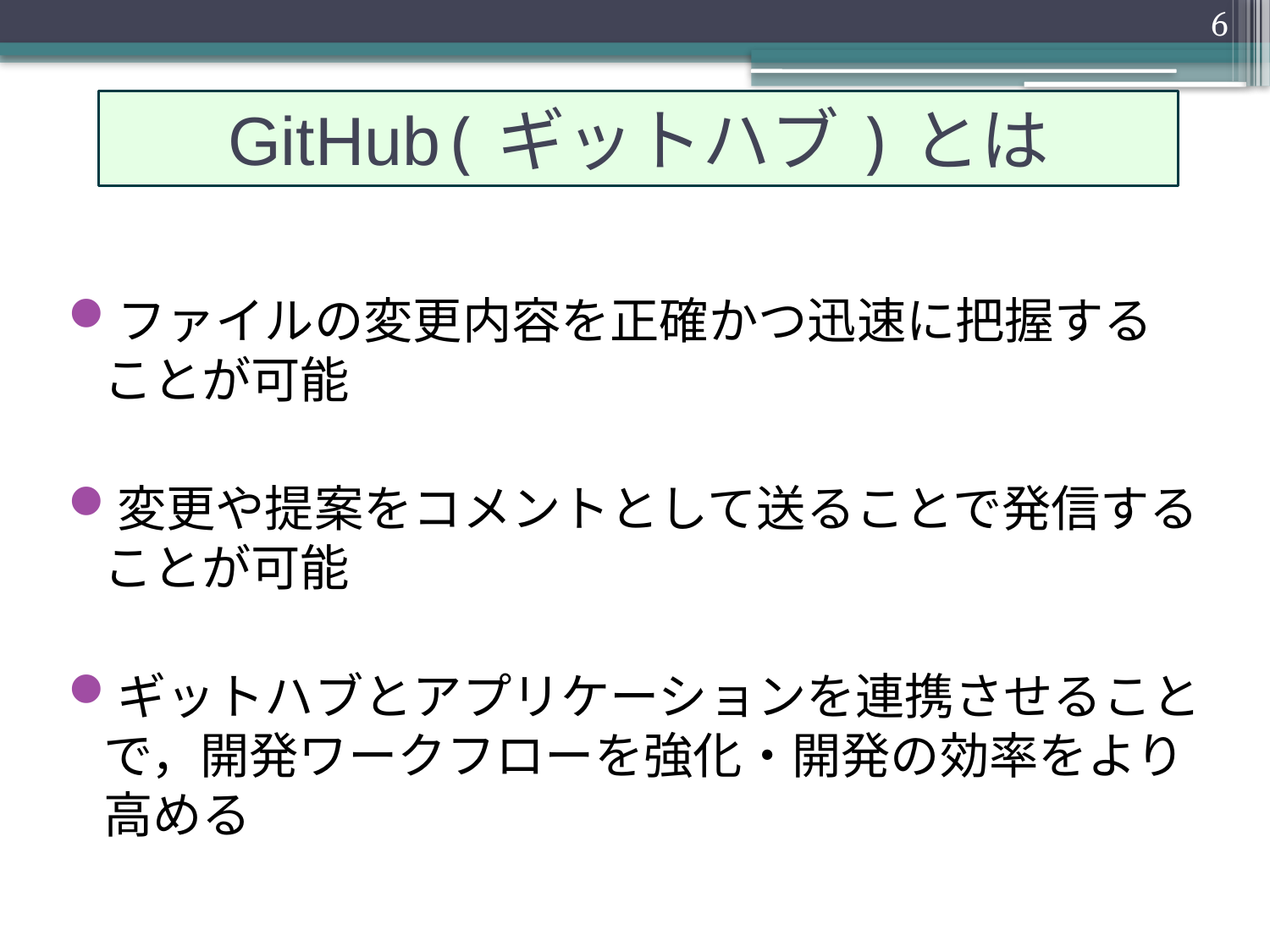

6
GitHub(ギットハブ)とは

ファイルの変更内容を正確かつ迅速に把握することが可能

変更や提案をコメントとして送ることで発信することが可能

ギットハブとアプリケーションを連携させることで，開発ワークフローを強化・開発の効率をより高める